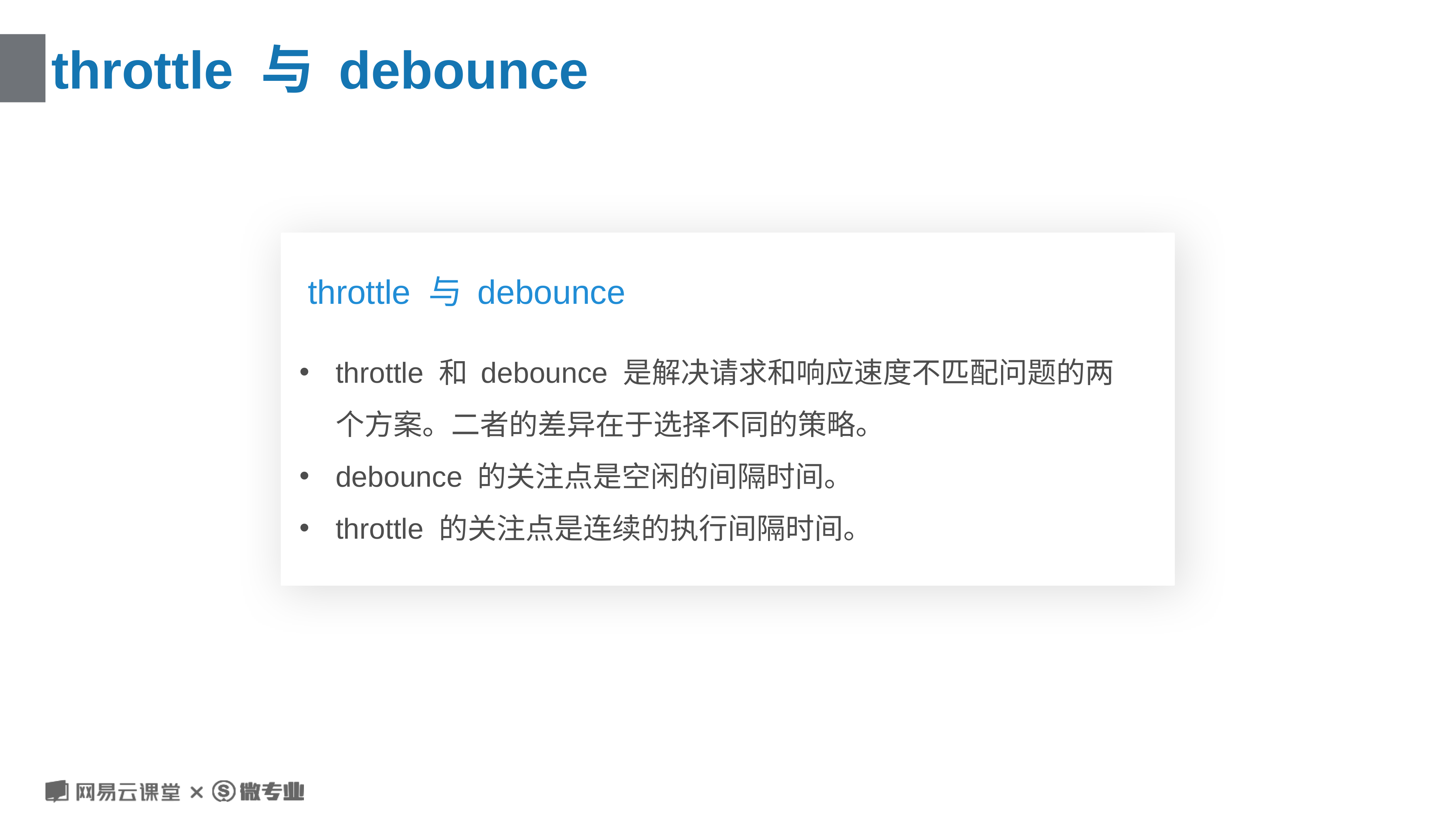

# throttle 与 debounce

throttle 与 debounce

throttle 和 debounce 是解决请求和响应速度不匹配问题的两个方案。二者的差异在于选择不同的策略。
debounce 的关注点是空闲的间隔时间。
throttle 的关注点是连续的执行间隔时间。